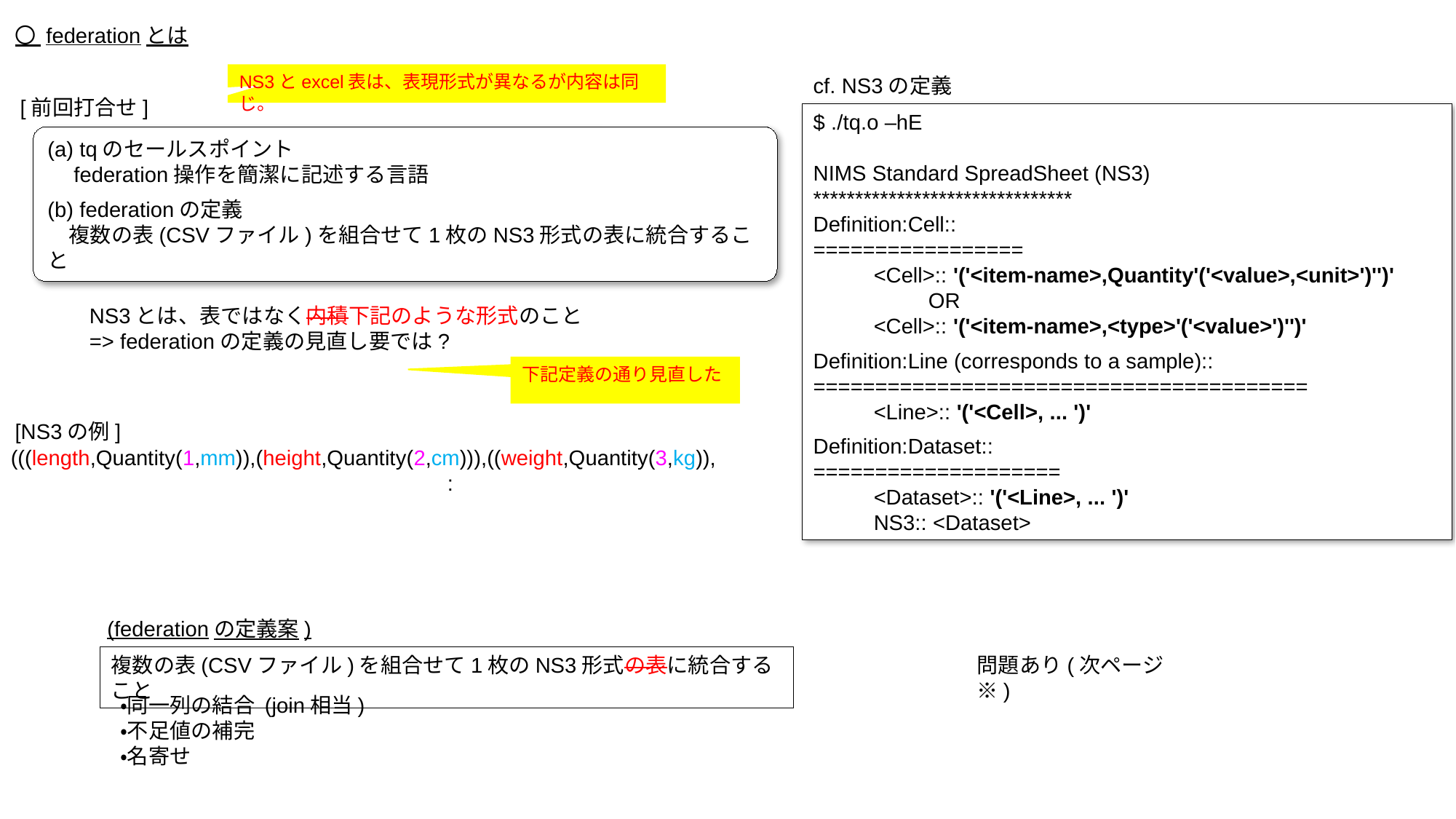

〇 federationとは
NS3とexcel表は、表現形式が異なるが内容は同じ。
cf. NS3の定義
[前回打合せ]
$ ./tq.o –hE

NIMS Standard SpreadSheet (NS3)
*******************************
Definition:Cell::
=================
 <Cell>:: '('<item-name>,Quantity'('<value>,<unit>')'')'
 OR
 <Cell>:: '('<item-name>,<type>'('<value>')'')'
Definition:Line (corresponds to a sample)::
========================================
 <Line>:: '('<Cell>, ... ')'
Definition:Dataset::
====================
 <Dataset>:: '('<Line>, ... ')'
 NS3:: <Dataset>
(a) tqのセールスポイント
　federation操作を簡潔に記述する言語
(b) federationの定義
　複数の表(CSVファイル)を組合せて1枚のNS3形式の表に統合すること
NS3とは、表ではなく内積下記のような形式のこと
=> federationの定義の見直し要では?
下記定義の通り見直した
[NS3の例]
(((length,Quantity(1,mm)),(height,Quantity(2,cm))),((weight,Quantity(3,kg)),
				:
(federationの定義案)
問題あり(次ページ※)
複数の表(CSVファイル)を組合せて1枚のNS3形式の表に統合すること
・同一列の結合 (join相当)
・不足値の補完
・名寄せ